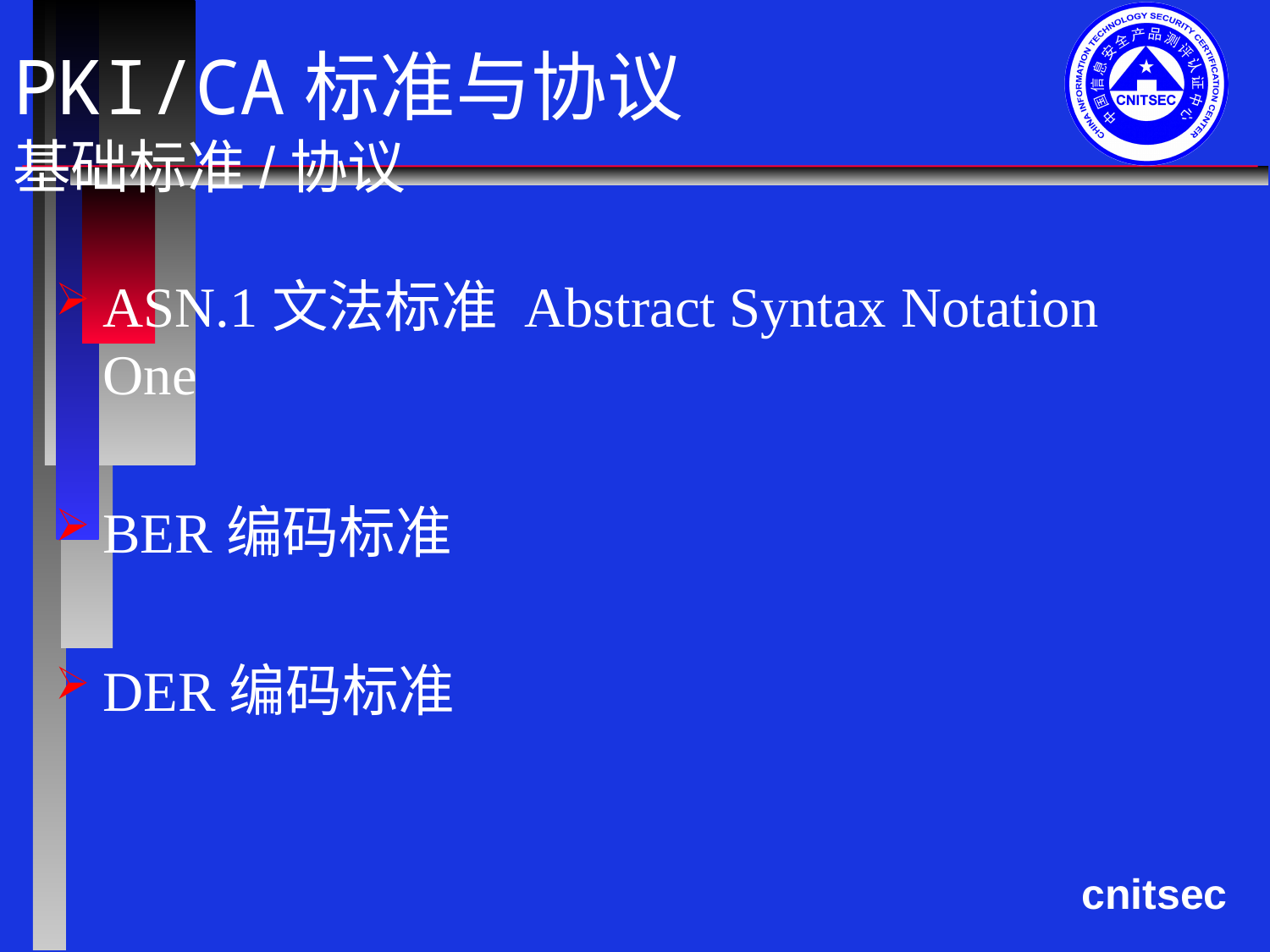

# PKI/CA标准与协议 基础标准/协议
ASN.1文法标准 Abstract Syntax Notation One

BER编码标准

DER编码标准